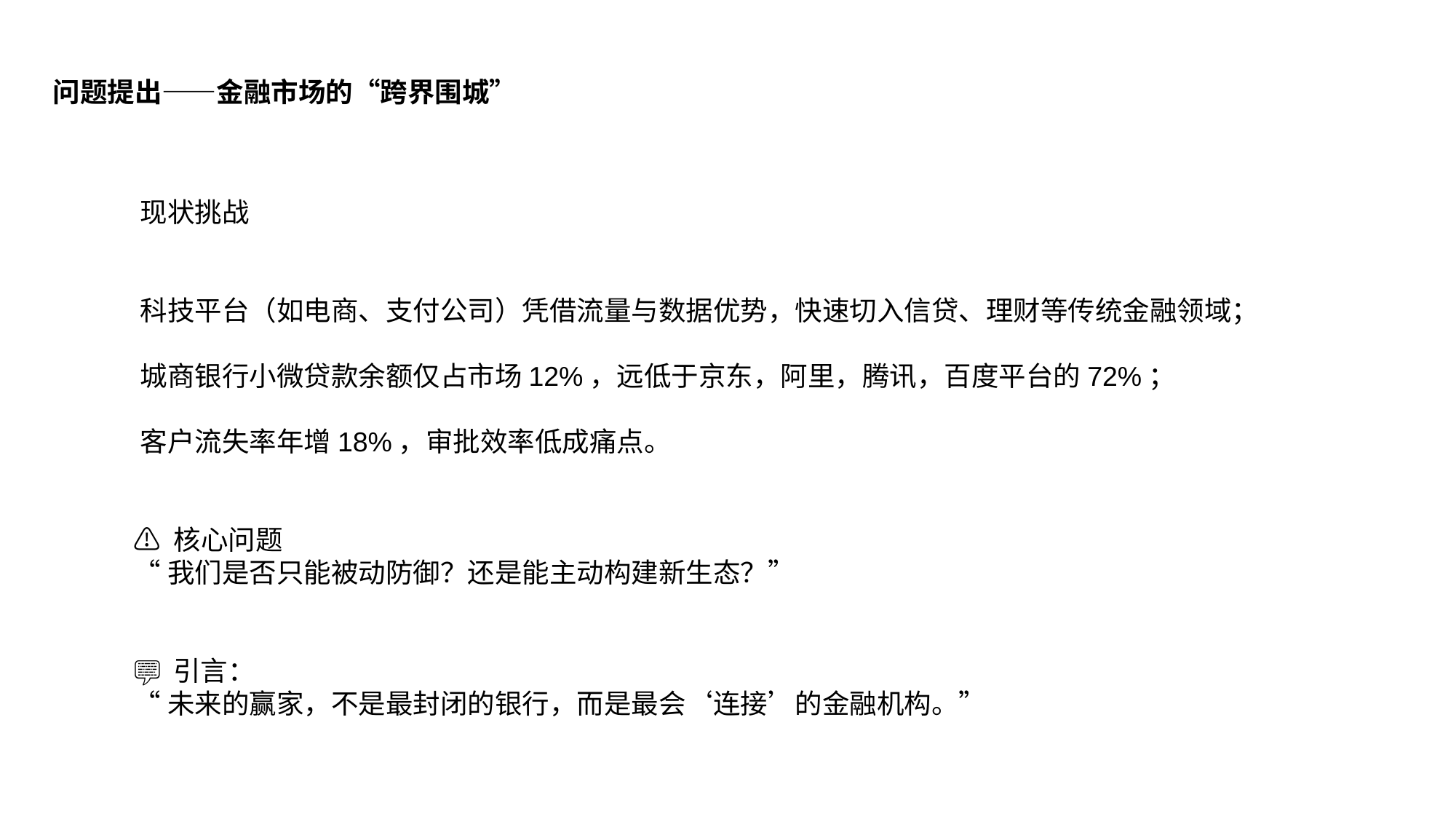

问题提出——金融市场的“跨界围城”
    现状挑战

    科技平台（如电商、支付公司）凭借流量与数据优势，快速切入信贷、理财等传统金融领域；

    城商银行小微贷款余额仅占市场12%，远低于京东，阿里，腾讯，百度平台的72%；

    客户流失率年增18%，审批效率低成痛点。

    ⚠️ 核心问题
    “我们是否只能被动防御？还是能主动构建新生态？”

    💬 引言：
    “未来的赢家，不是最封闭的银行，而是最会‘连接’的金融机构。”